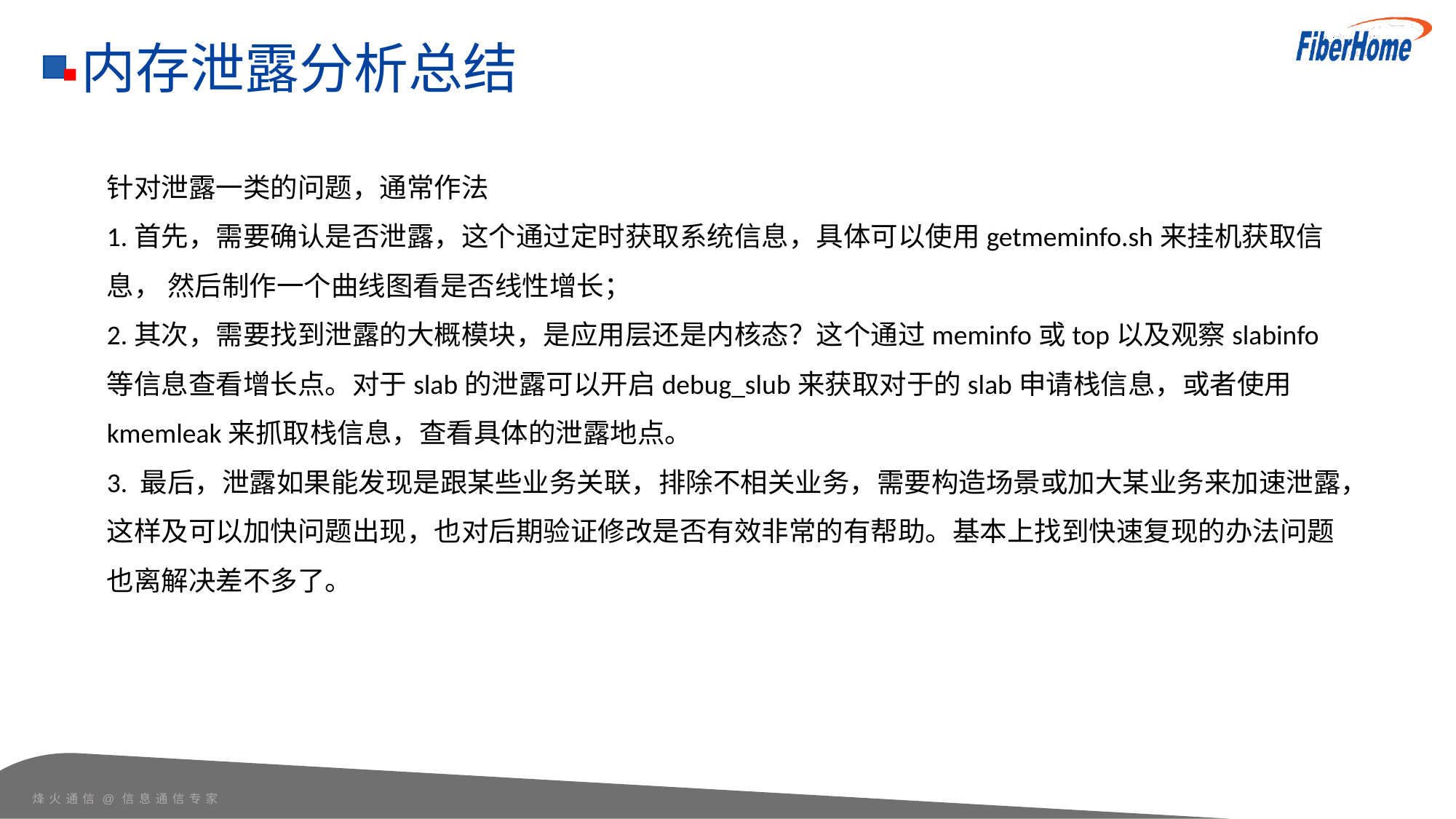

内存泄露分析总结

针对泄露一类的问题，通常作法
1.首先，需要确认是否泄露，这个通过定时获取系统信息，具体可以使用getmeminfo.sh来挂机获取信息， 然后制作一个曲线图看是否线性增长；2.其次，需要找到泄露的大概模块，是应用层还是内核态？这个通过meminfo或top以及观察slabinfo等信息查看增长点。对于slab的泄露可以开启debug_slub来获取对于的slab申请栈信息，或者使用kmemleak来抓取栈信息，查看具体的泄露地点。3. 最后，泄露如果能发现是跟某些业务关联，排除不相关业务，需要构造场景或加大某业务来加速泄露，这样及可以加快问题出现，也对后期验证修改是否有效非常的有帮助。基本上找到快速复现的办法问题也离解决差不多了。